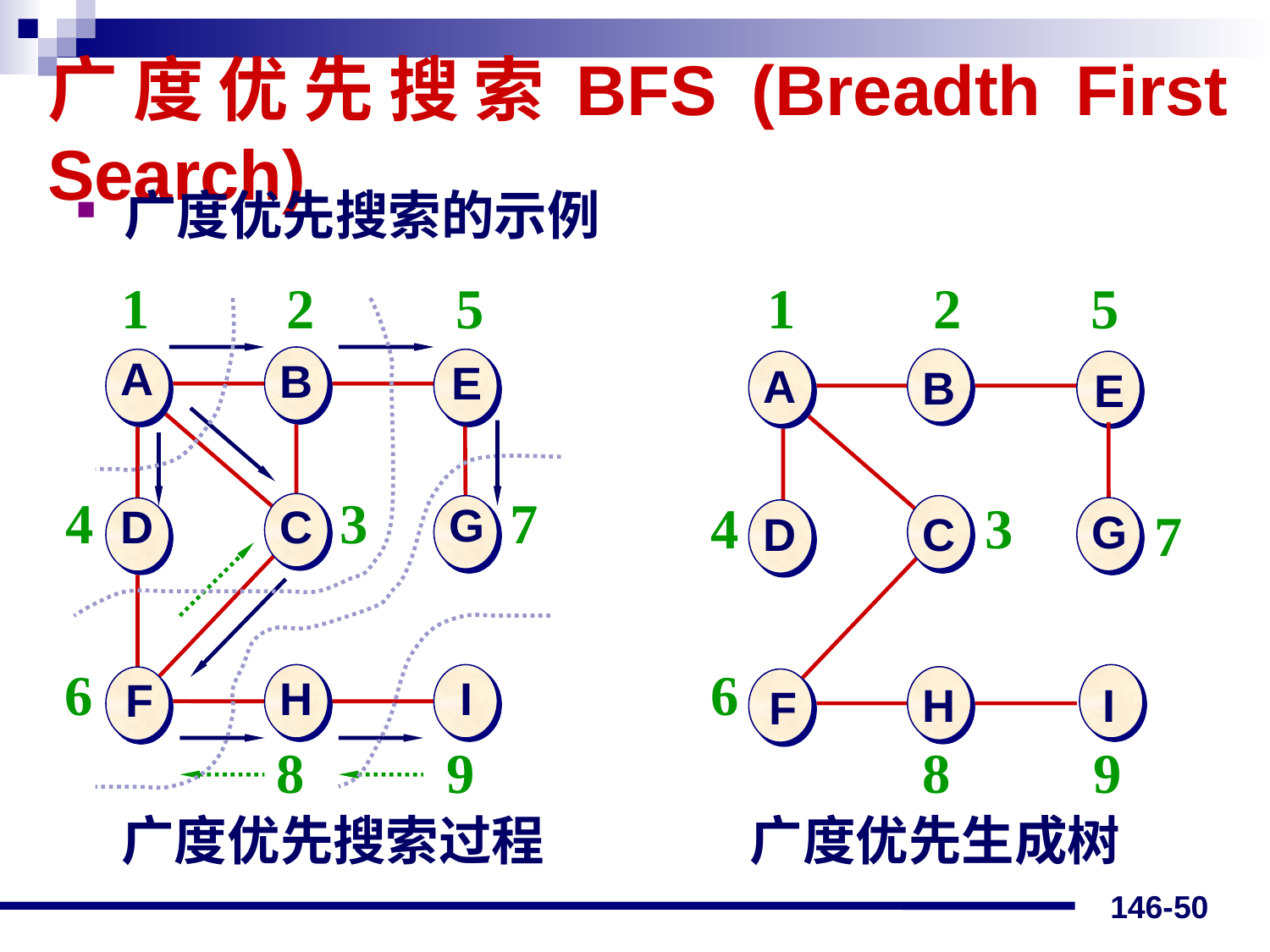

# 广度优先搜索BFS (Breadth First Search)
广度优先搜索的示例
1
2
1
2
5
5

A
B

E

A

B
E

4
3
7
4
3
G
D
C

7

G

D
C

6
6
H
I

F

H
I
F

8
9
8
9

广度优先搜索过程                 广度优先生成树
146-50